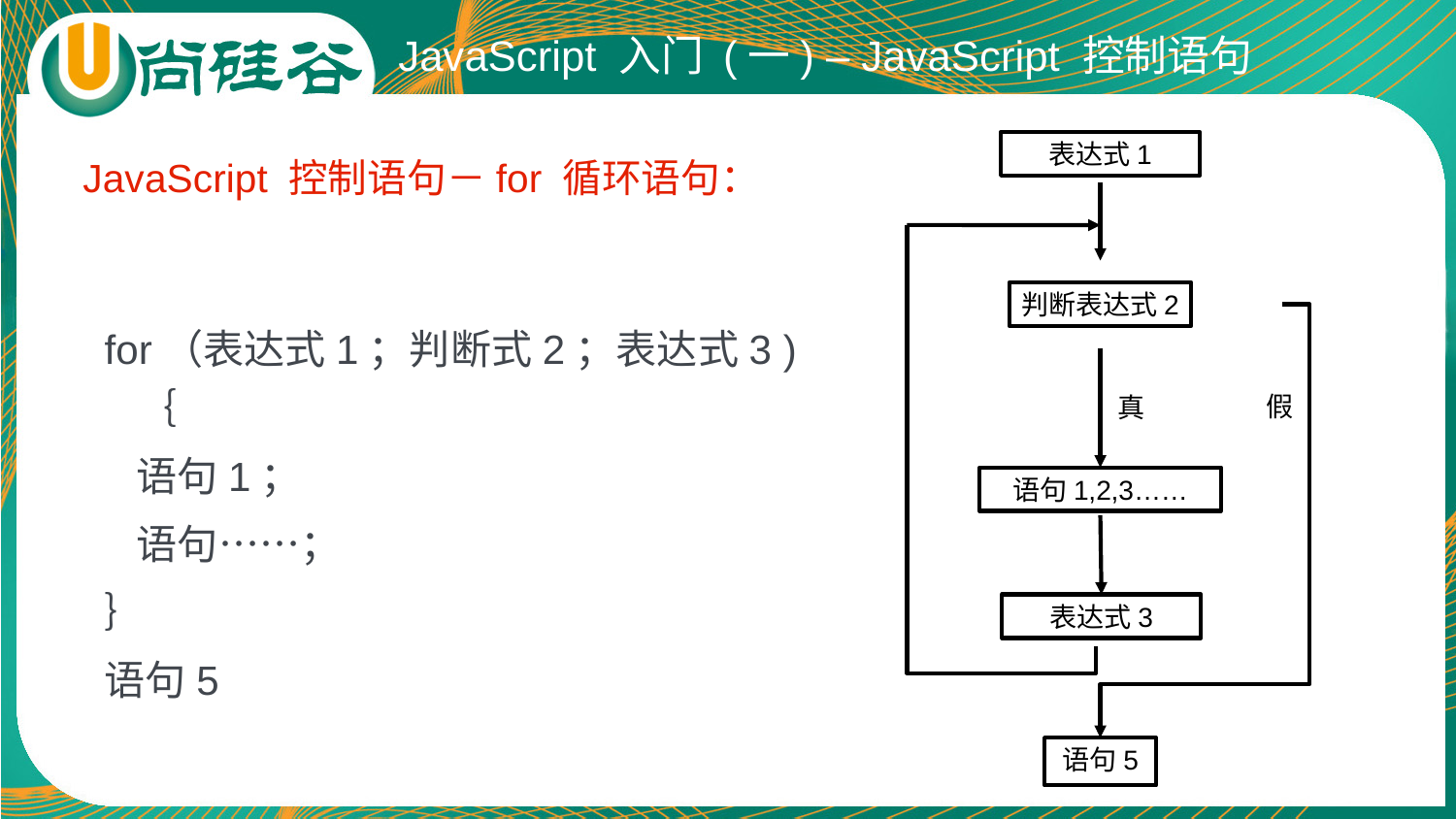

# JavaScript 入门 (一) – JavaScript 控制语句
JavaScript 控制语句－for 循环语句：
表达式1

判断表达式2

假
真
语句1,2,3……

表达式3
语句5

for（表达式1；判断式2；表达式3 )｛
	语句1；
	语句……；
｝
语句5